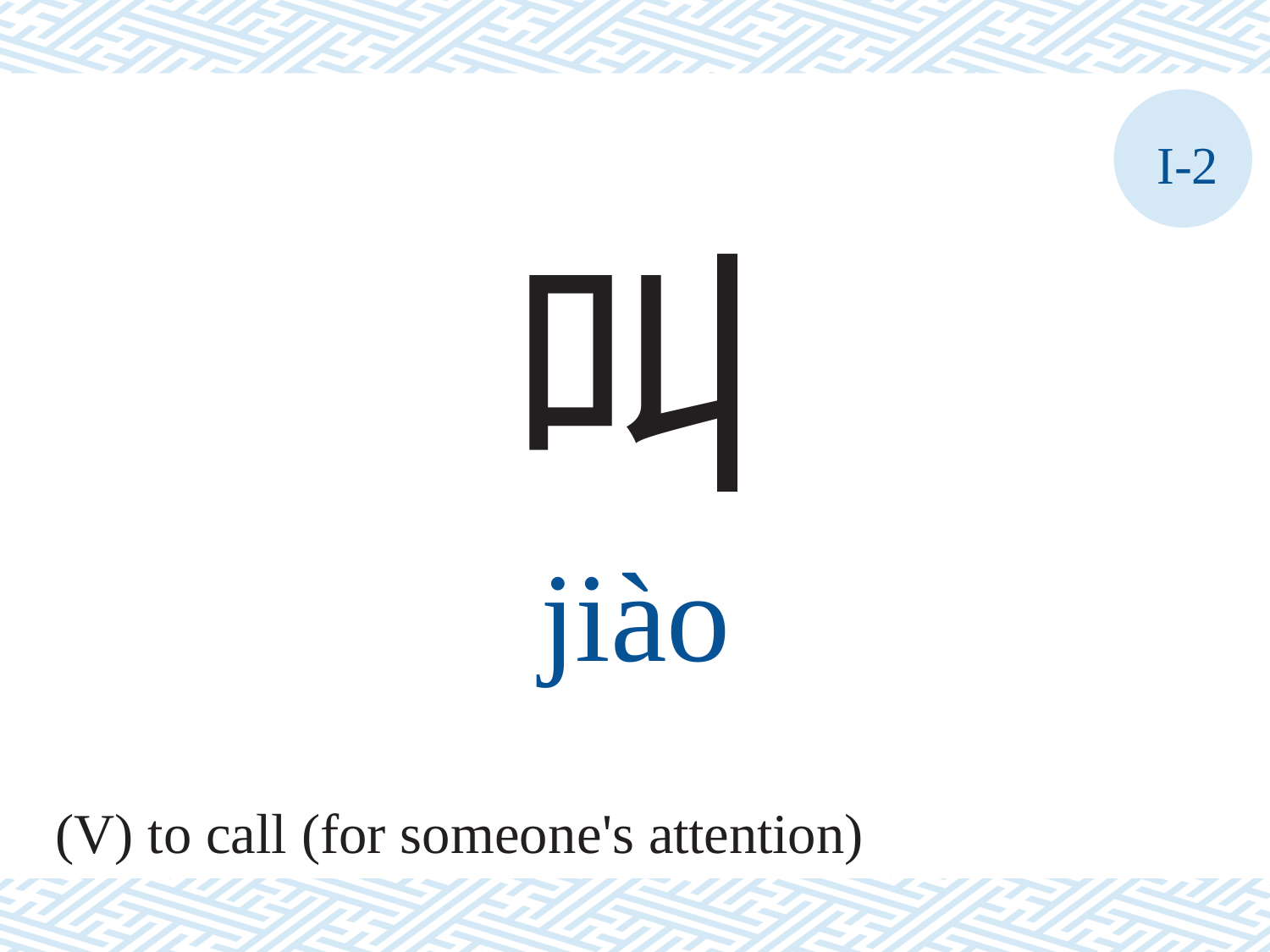

I-2
叫
jiào
(V) to call (for someone's attention)